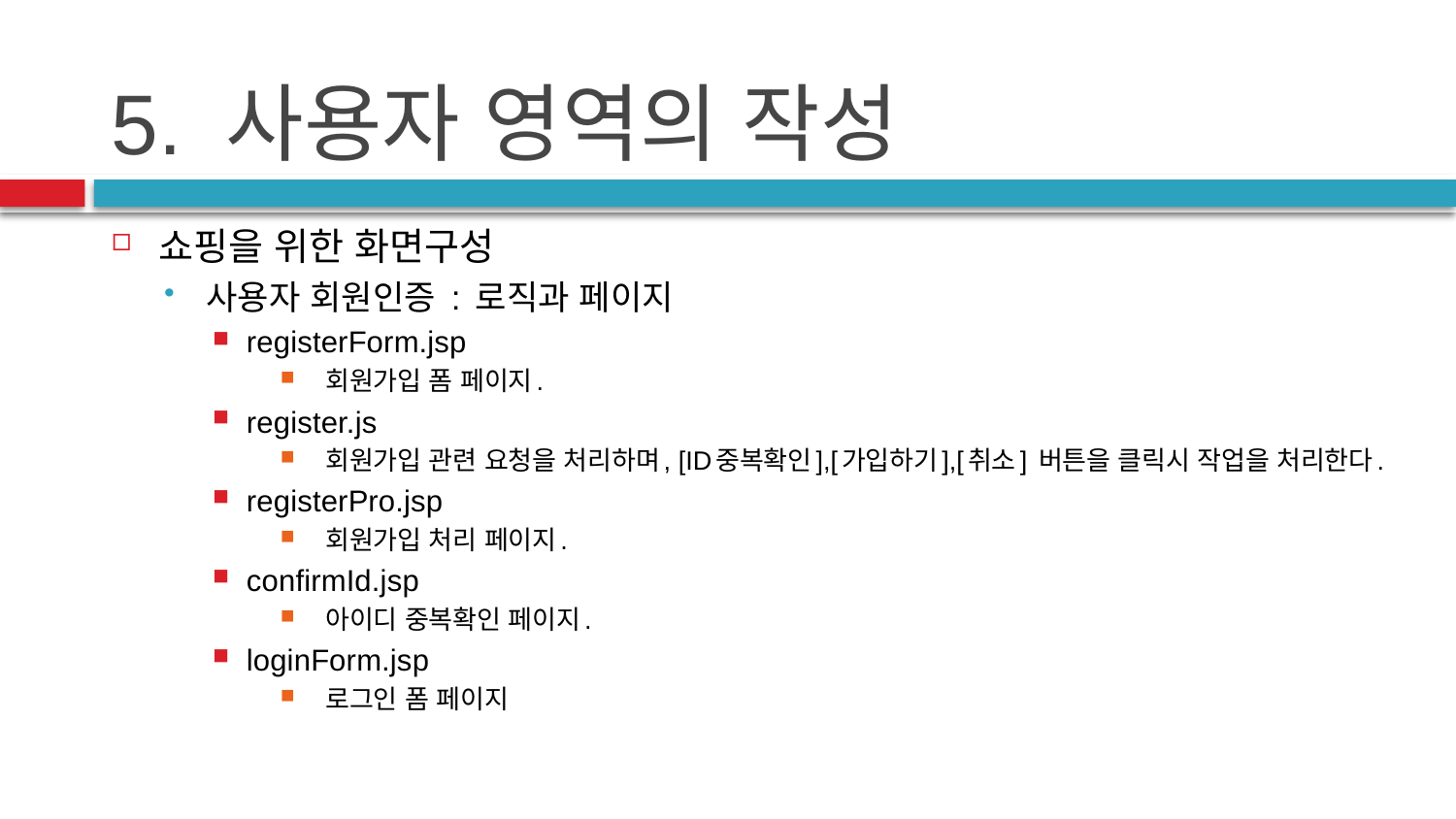

# 5. 사용자 영역의 작성
쇼핑을 위한 화면구성
사용자 회원인증 : 로직과 페이지
registerForm.jsp
 회원가입 폼 페이지.
register.js
 회원가입 관련 요청을 처리하며, [ID중복확인],[가입하기],[취소] 버튼을 클릭시 작업을 처리한다.
registerPro.jsp
 회원가입 처리 페이지.
confirmId.jsp
 아이디 중복확인 페이지.
loginForm.jsp
 로그인 폼 페이지